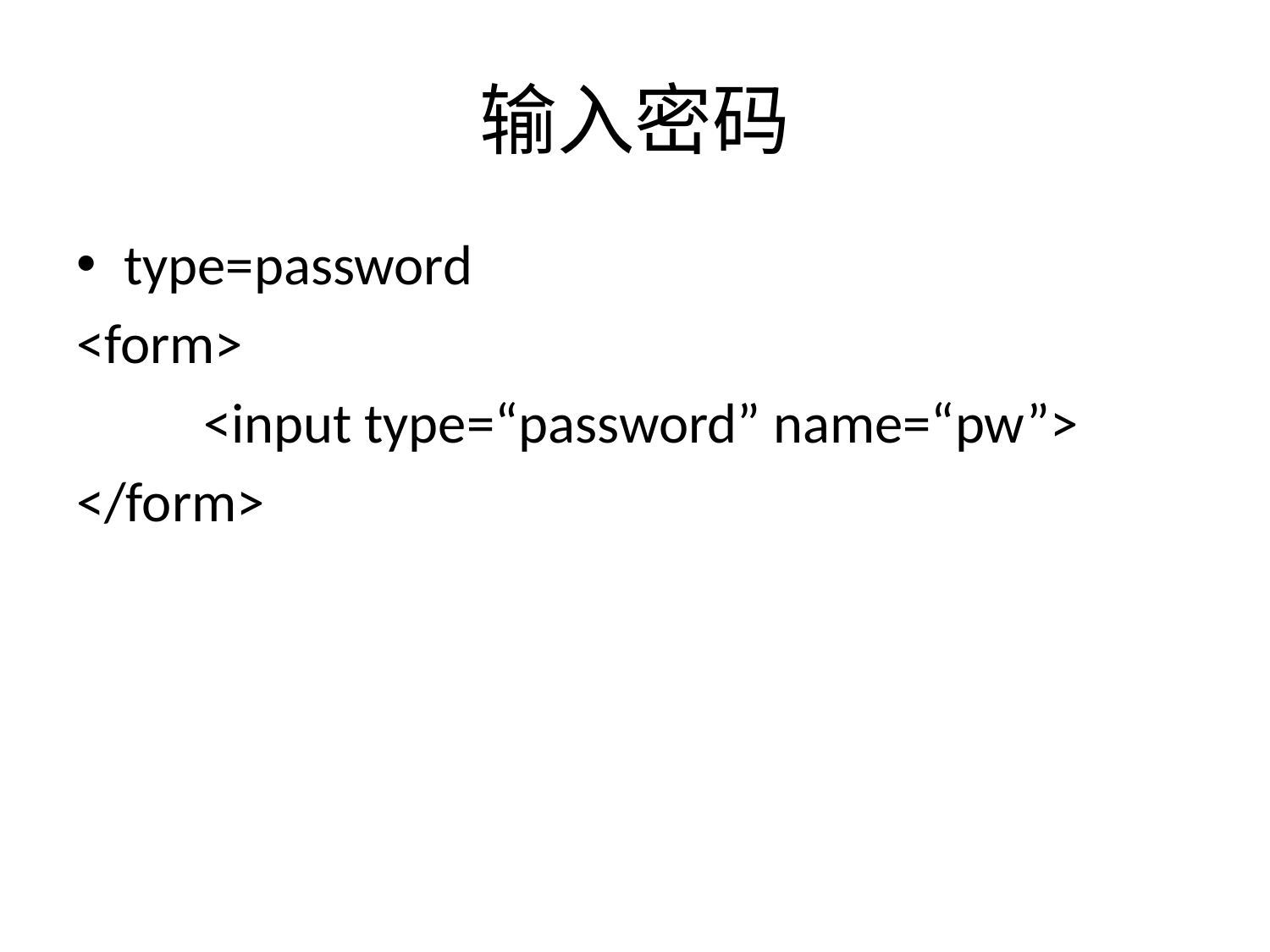

# 输入密码
type=password
<form>
	<input type=“password” name=“pw”>
</form>